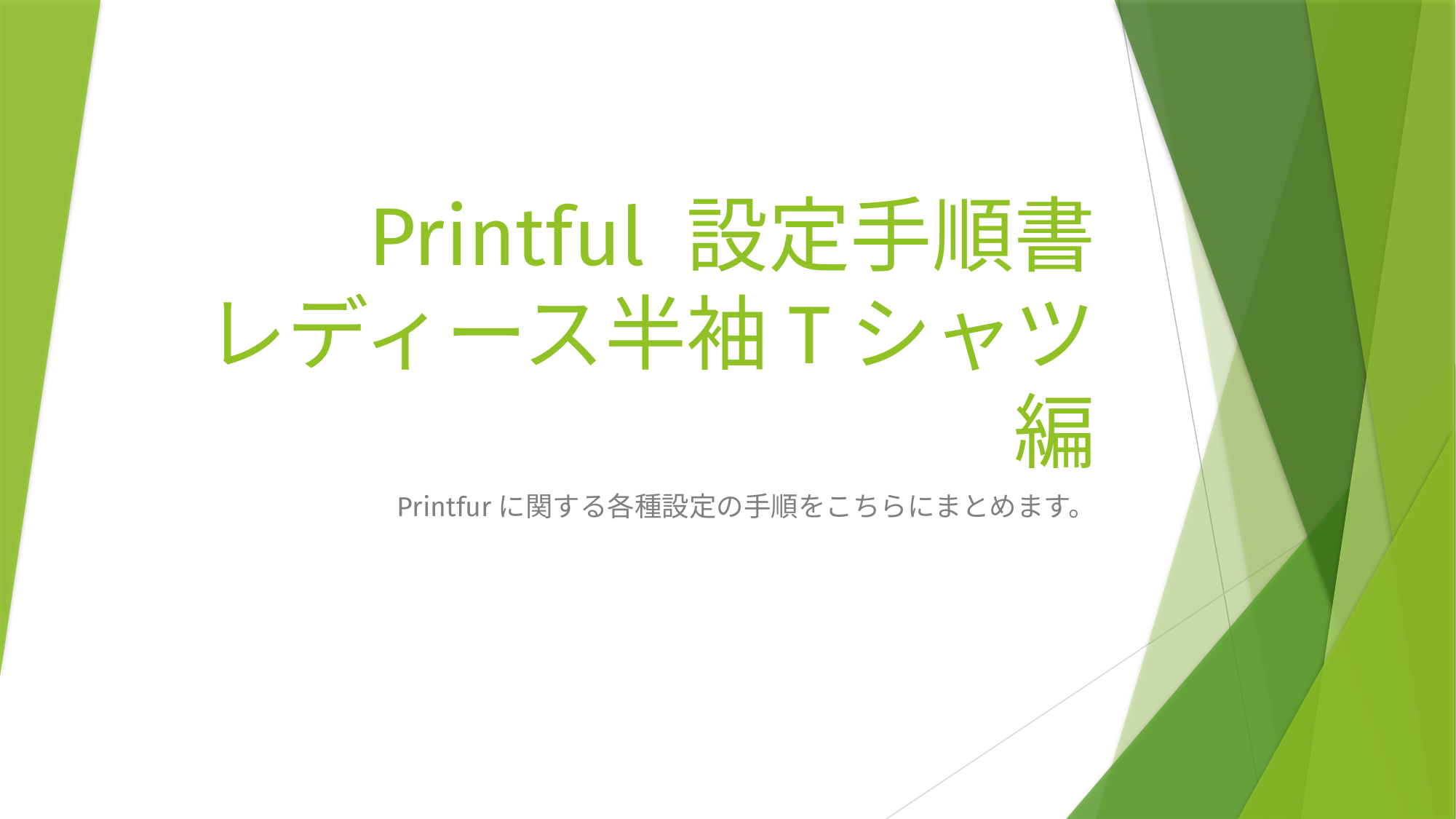

# Printful 設定手順書 レディース半袖Tシャツ編
Printfurに関する各種設定の手順をこちらにまとめます。